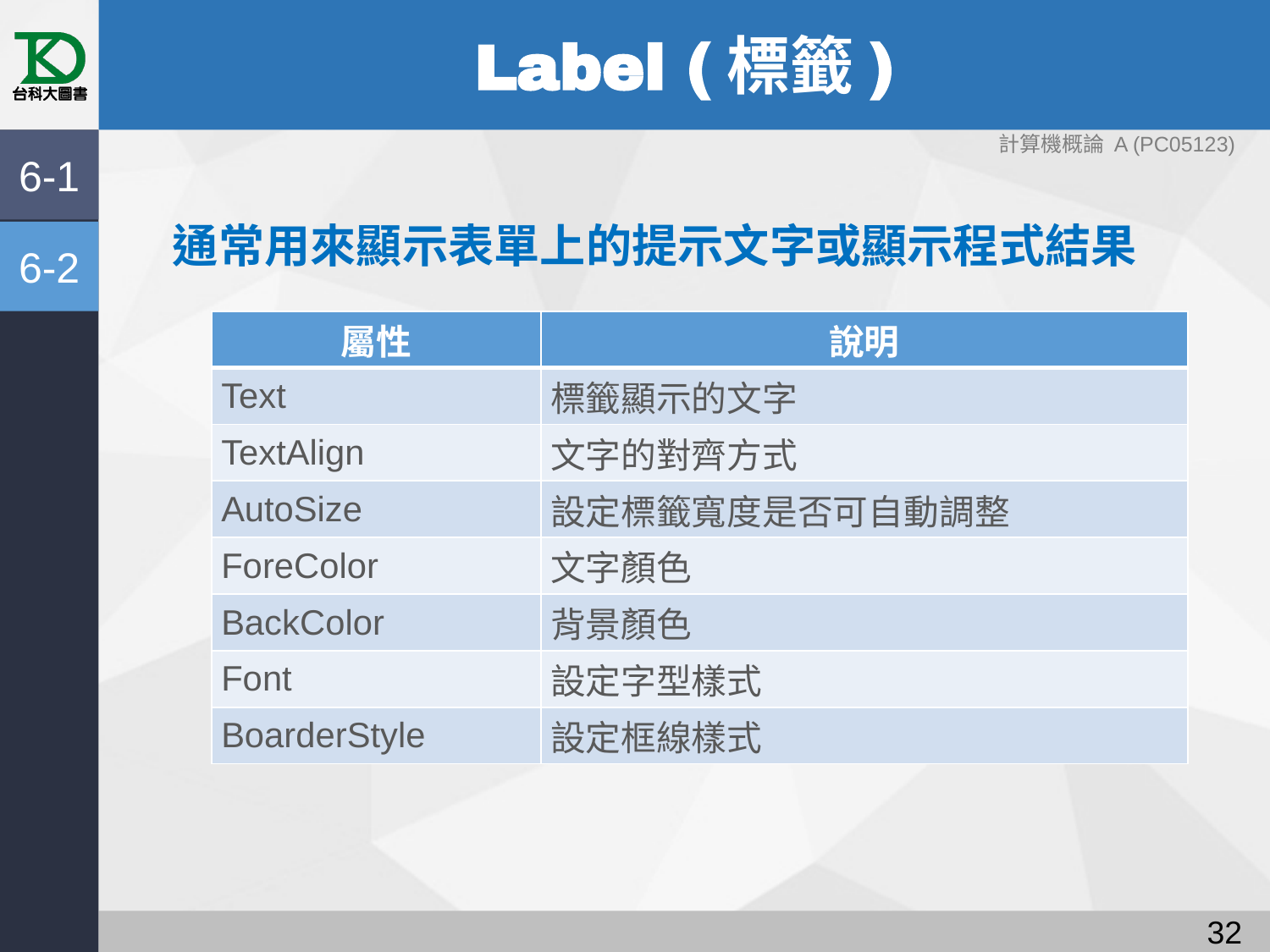

# Label (標籤)
計算機概論 A (PC05123)
6-1
通常用來顯示表單上的提示文字或顯示程式結果
6-2
| 屬性 | 說明 |
| --- | --- |
| Text | 標籤顯示的文字 |
| TextAlign | 文字的對齊方式 |
| AutoSize | 設定標籤寬度是否可自動調整 |
| ForeColor | 文字顏色 |
| BackColor | 背景顏色 |
| Font | 設定字型樣式 |
| BoarderStyle | 設定框線樣式 |
32